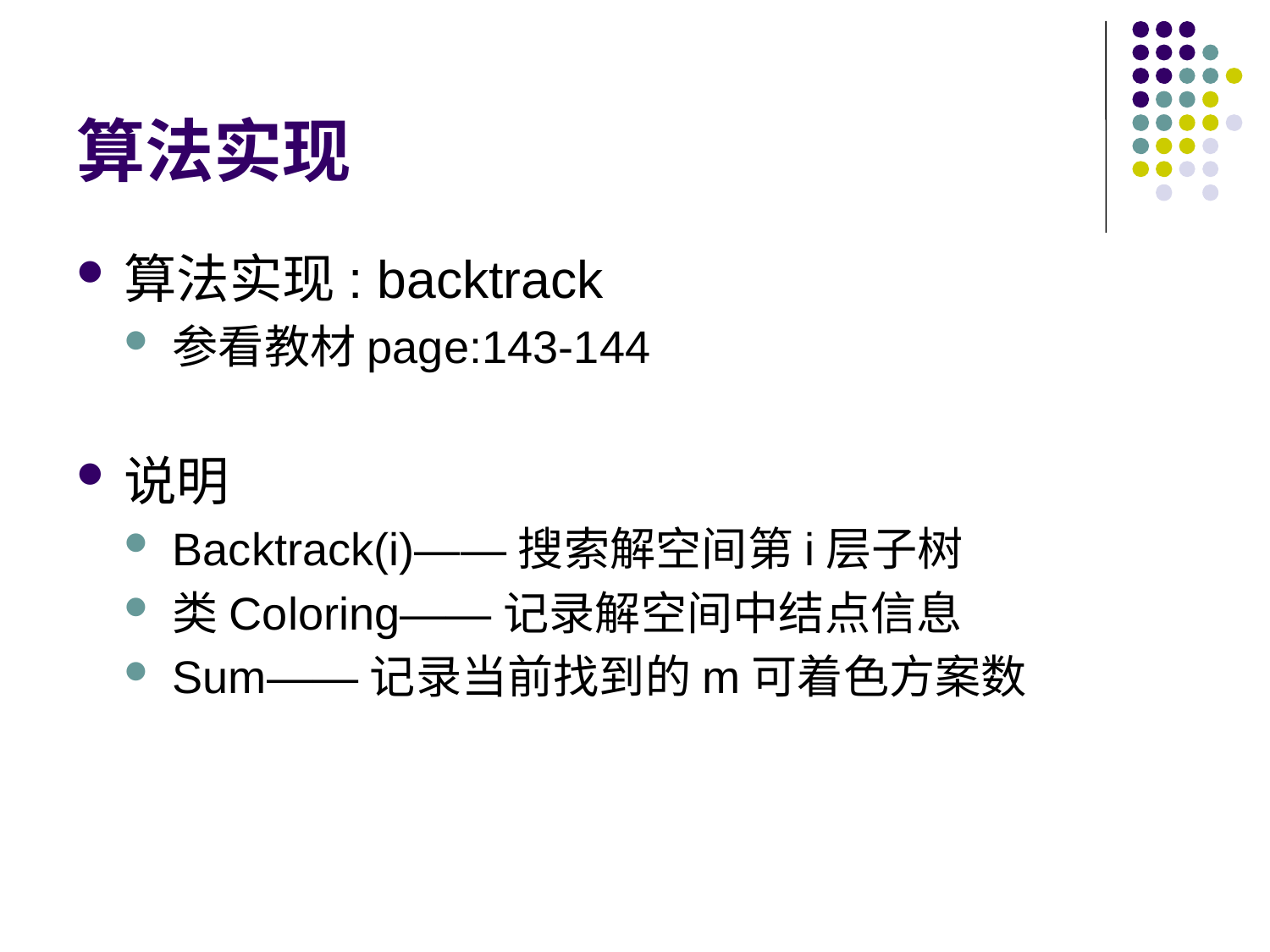

# 算法实现
算法实现: backtrack
参看教材page:143-144

说明
Backtrack(i)——搜索解空间第i层子树
类Coloring——记录解空间中结点信息
Sum——记录当前找到的m可着色方案数